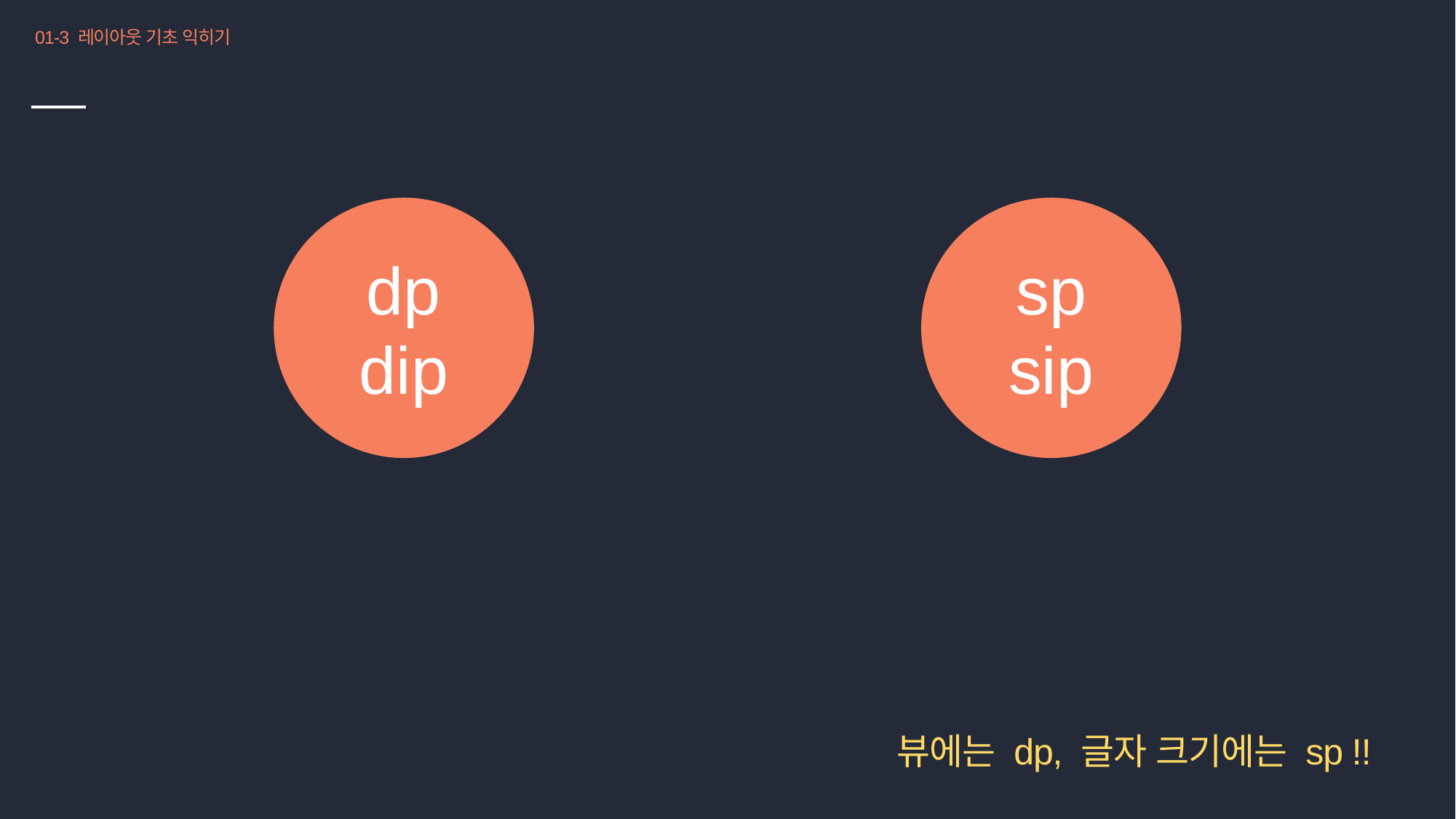

01-3 레이아웃 기초 익히기
크기를 표시하는 단위와 마진
dp dip
sp
sip
해상도에 비례하는 비슷한 크기로
글꼴을 기준으로 한 텍스트 크기
160dpi → 20픽셀
320dpi → 40픽셀
뷰의 크기 사용 X
뷰에는 dp, 글자 크기에는 sp !!